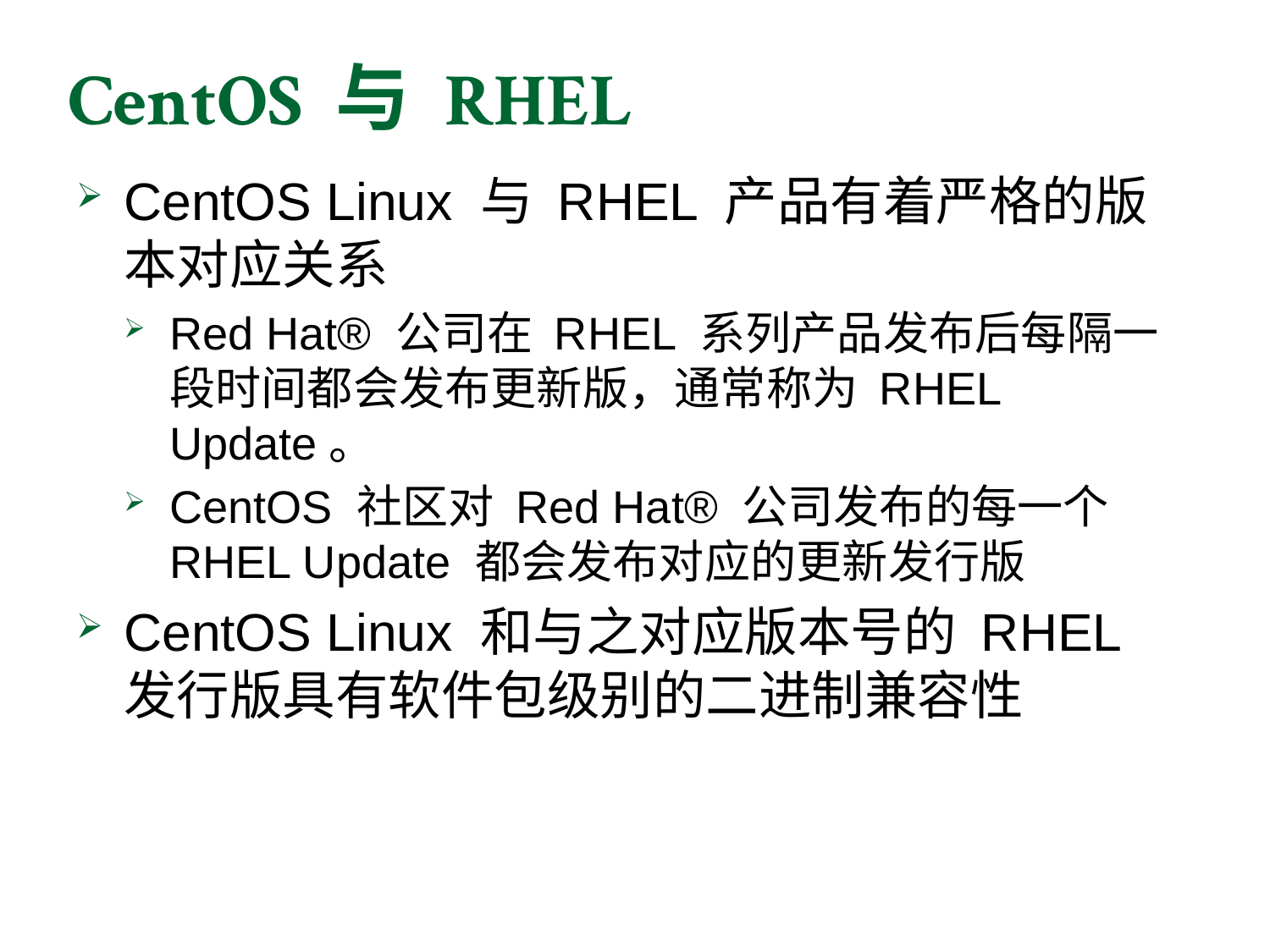

# CentOS 与 RHEL
CentOS Linux 与 RHEL 产品有着严格的版本对应关系
Red Hat® 公司在 RHEL 系列产品发布后每隔一段时间都会发布更新版，通常称为 RHEL Update。
CentOS 社区对 Red Hat® 公司发布的每一个 RHEL Update 都会发布对应的更新发行版
CentOS Linux 和与之对应版本号的 RHEL 发行版具有软件包级别的二进制兼容性